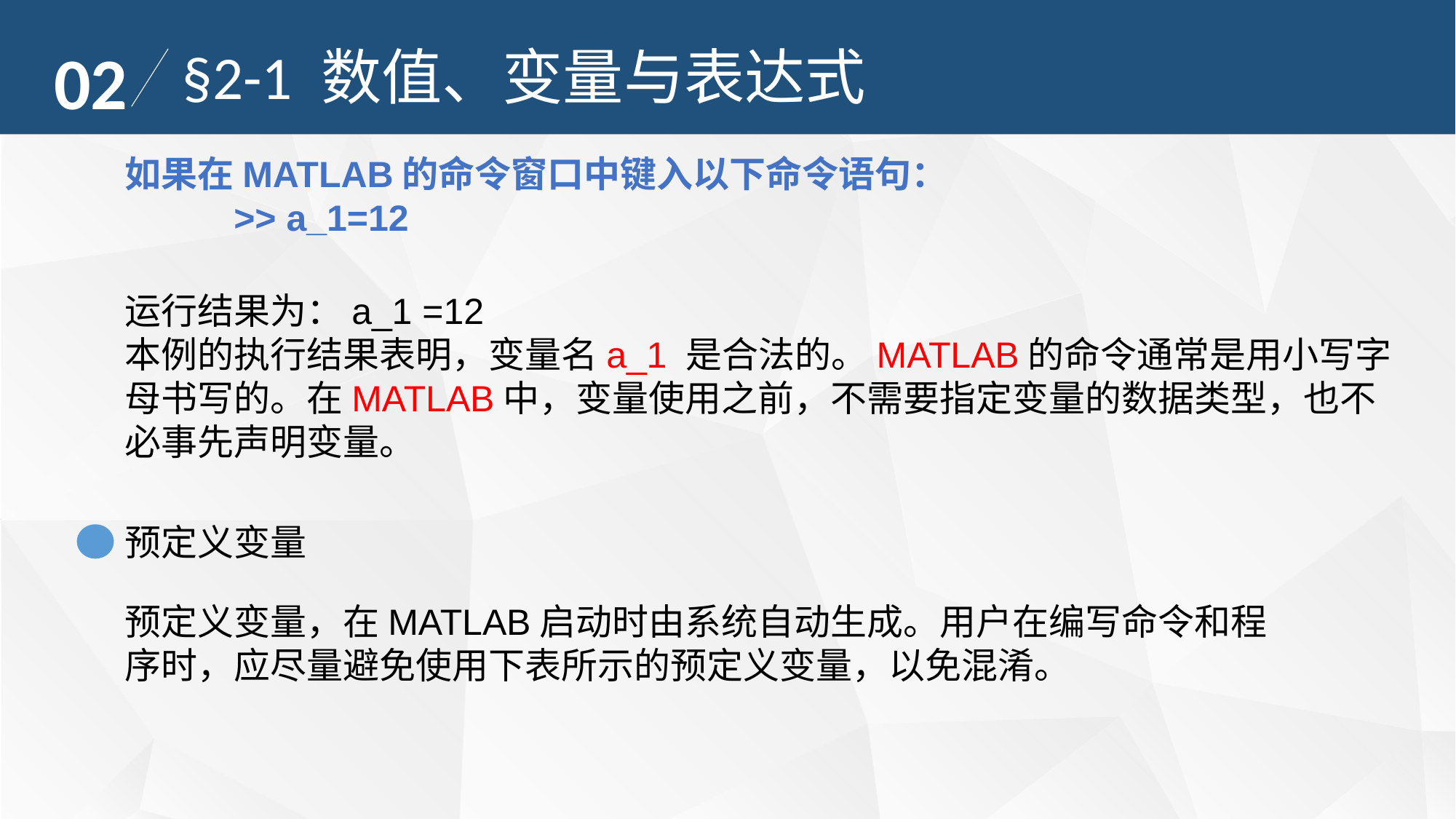

02
§2-1 数值、变量与表达式
如果在MATLAB的命令窗口中键入以下命令语句：
	>> a_1=12
运行结果为：a_1 =12
本例的执行结果表明，变量名a_1 是合法的。MATLAB的命令通常是用小写字母书写的。在MATLAB中，变量使用之前，不需要指定变量的数据类型，也不必事先声明变量。
预定义变量

预定义变量，在MATLAB启动时由系统自动生成。用户在编写命令和程序时，应尽量避免使用下表所示的预定义变量，以免混淆。